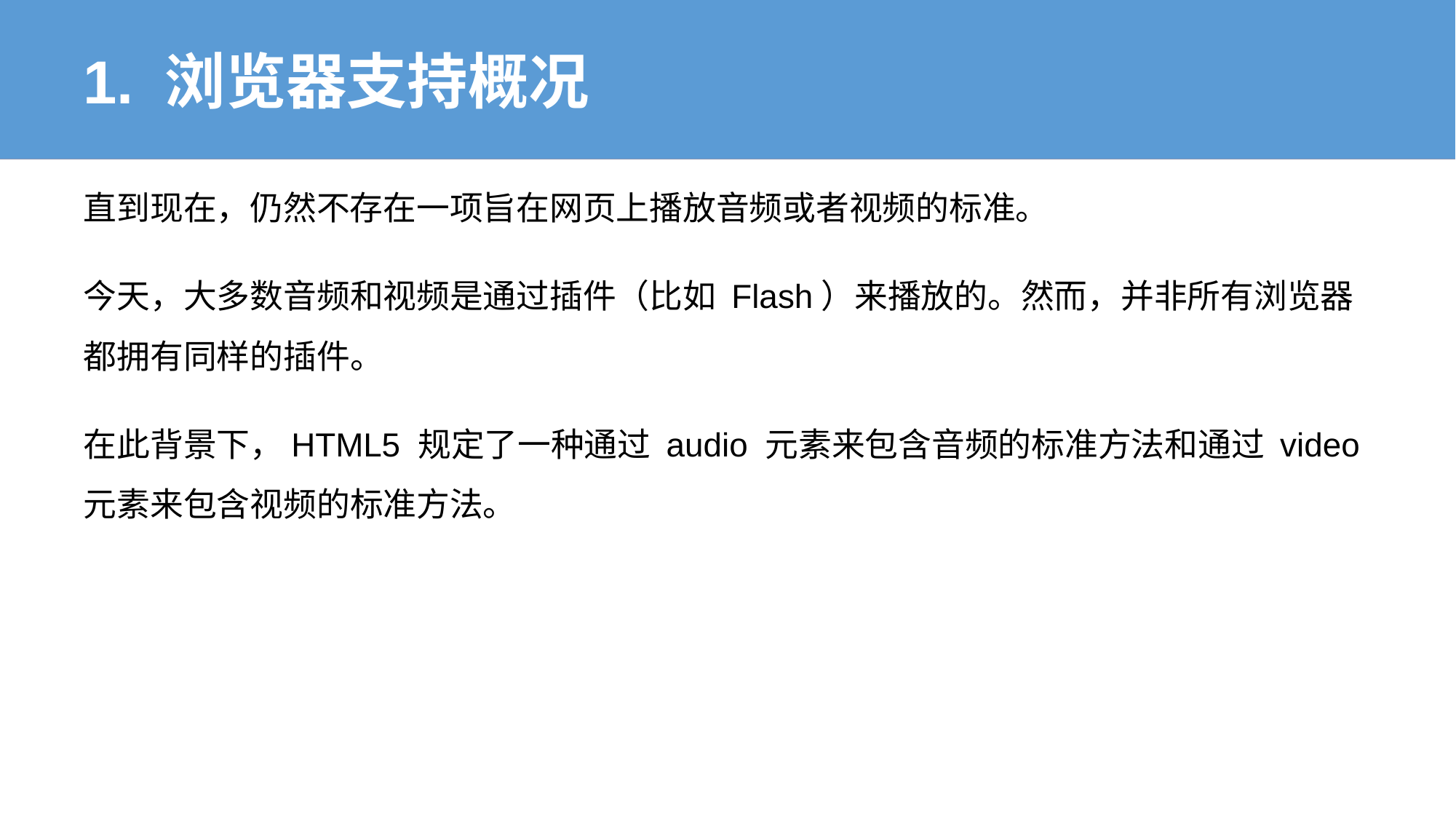

# 1. 浏览器支持概况
直到现在，仍然不存在一项旨在网页上播放音频或者视频的标准。
今天，大多数音频和视频是通过插件（比如 Flash）来播放的。然而，并非所有浏览器都拥有同样的插件。
在此背景下，HTML5 规定了一种通过 audio 元素来包含音频的标准方法和通过 video 元素来包含视频的标准方法。